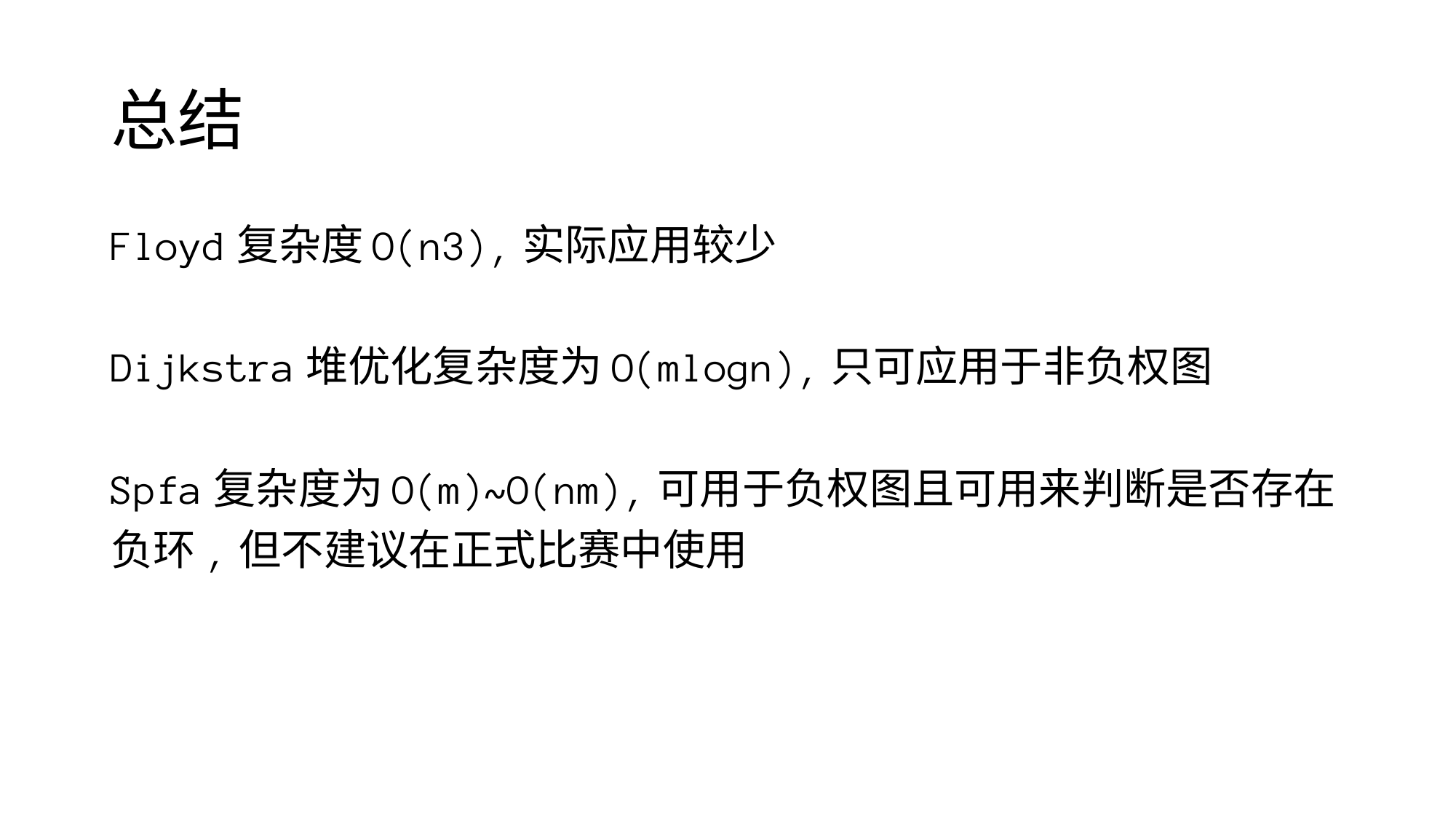

# 总结
Floyd复杂度O(n3),实际应用较少

Dijkstra堆优化复杂度为O(mlogn),只可应用于非负权图

Spfa复杂度为O(m)~O(nm),可用于负权图且可用来判断是否存在
负环,但不建议在正式比赛中使用